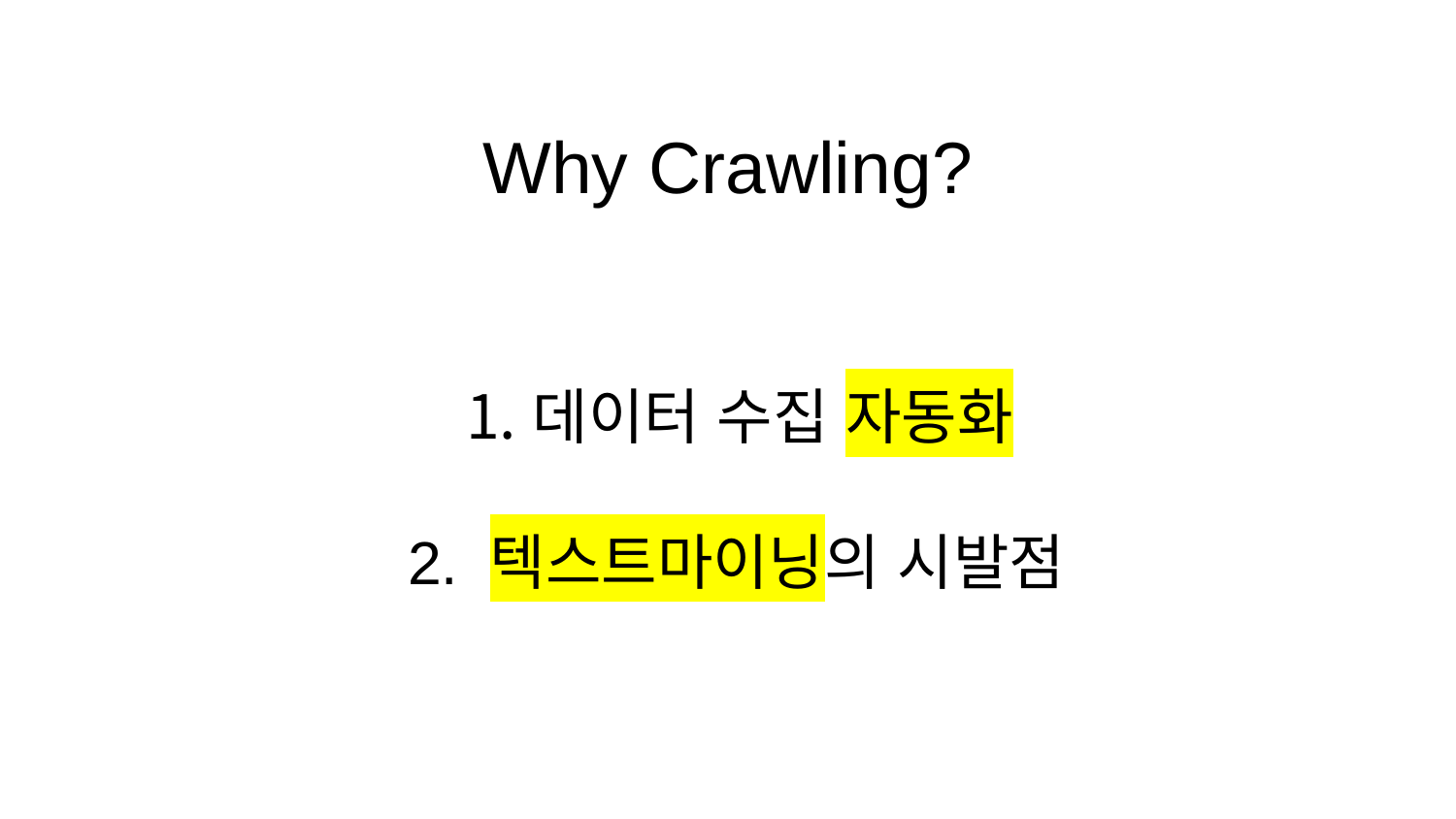

# Why Crawling?
데이터 수집 자동화

2. 텍스트마이닝의 시발점